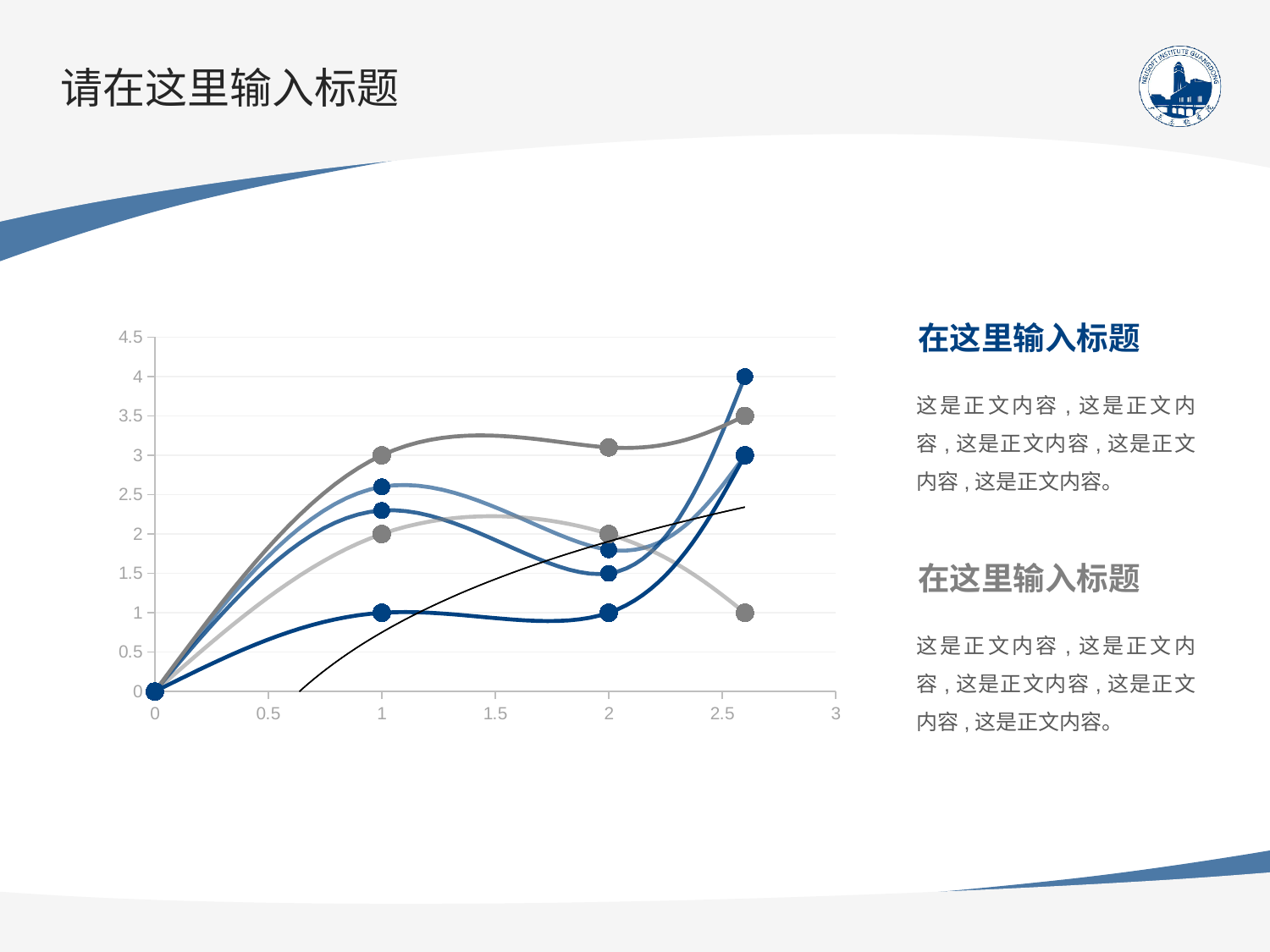

# 请在这里输入标题

### Chart

| Category | Y-Values | Column1 | Column2 | Column3 | Column4 |
|---|---|---|---|---|---|
在这里输入标题
这是正文内容,这是正文内容,这是正文内容,这是正文内容,这是正文内容。
在这里输入标题
这是正文内容,这是正文内容,这是正文内容,这是正文内容,这是正文内容。